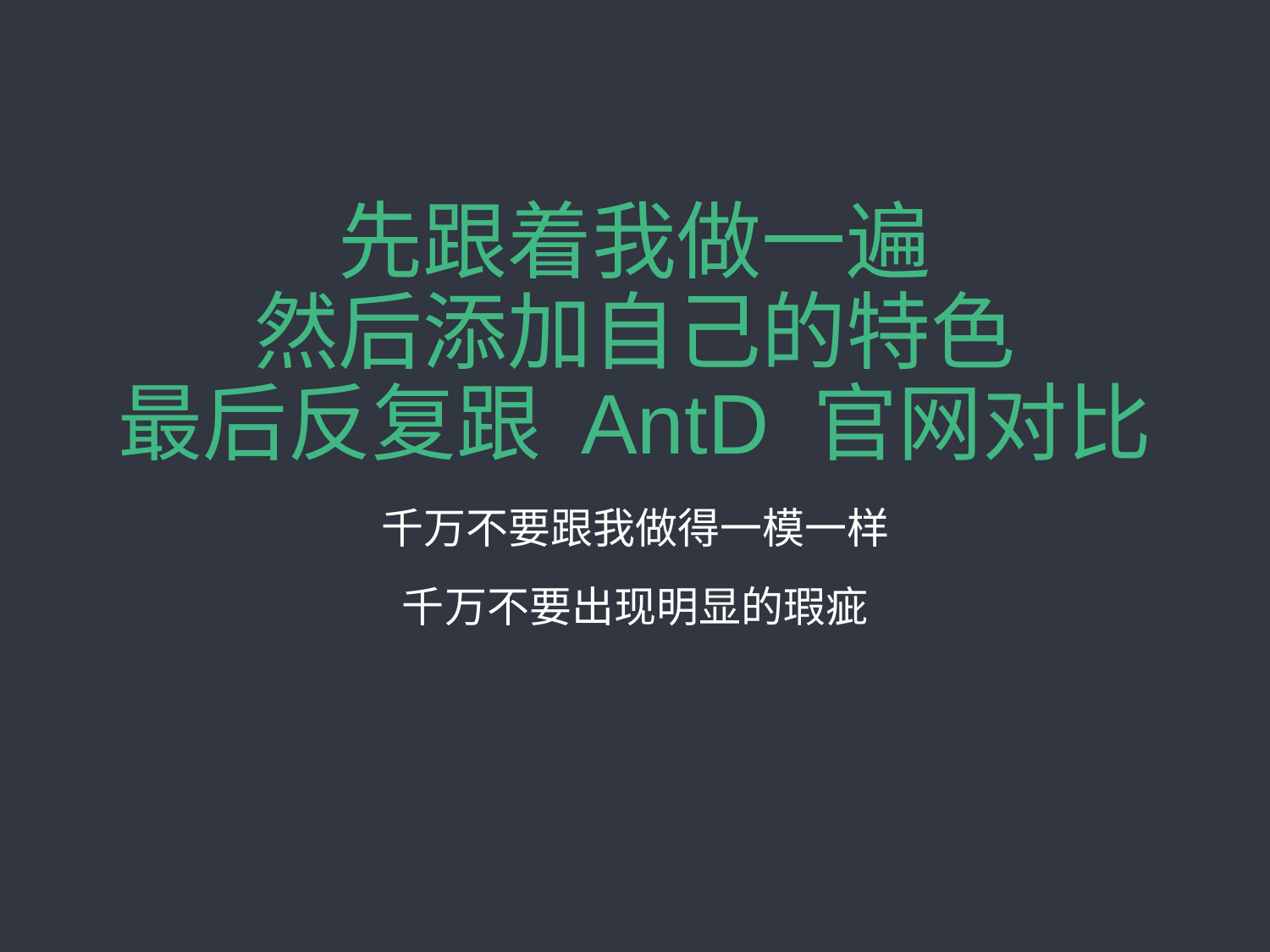

# 先跟着我做一遍 然后添加自己的特色 最后反复跟 AntD 官网对比
千万不要跟我做得一模一样
千万不要出现明显的瑕疵